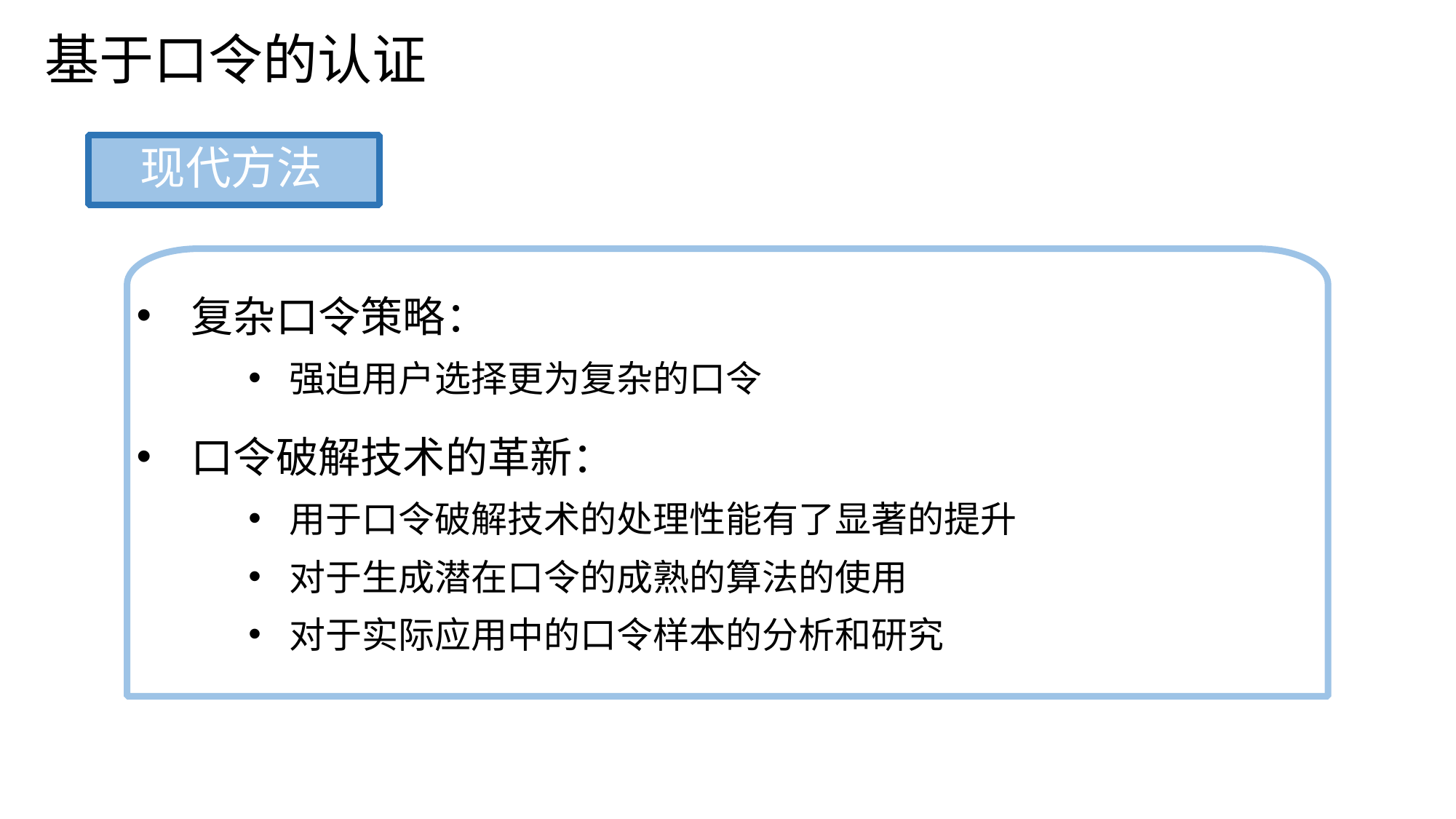

基于口令的认证
现代方法
复杂口令策略：
强迫用户选择更为复杂的口令
口令破解技术的革新：
用于口令破解技术的处理性能有了显著的提升
对于生成潜在口令的成熟的算法的使用
对于实际应用中的口令样本的分析和研究